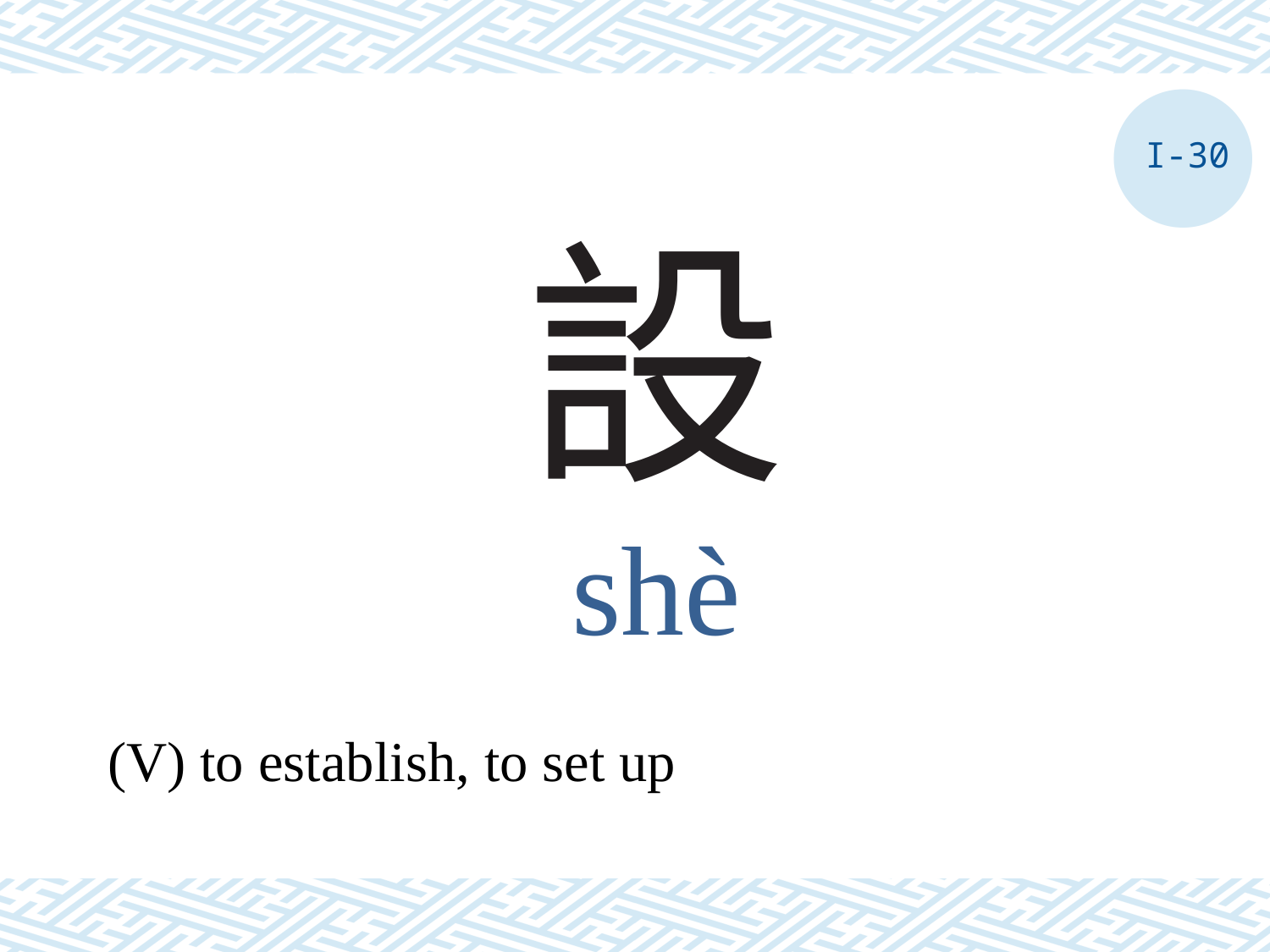

I-30

# 設
shè
(V) to establish, to set up